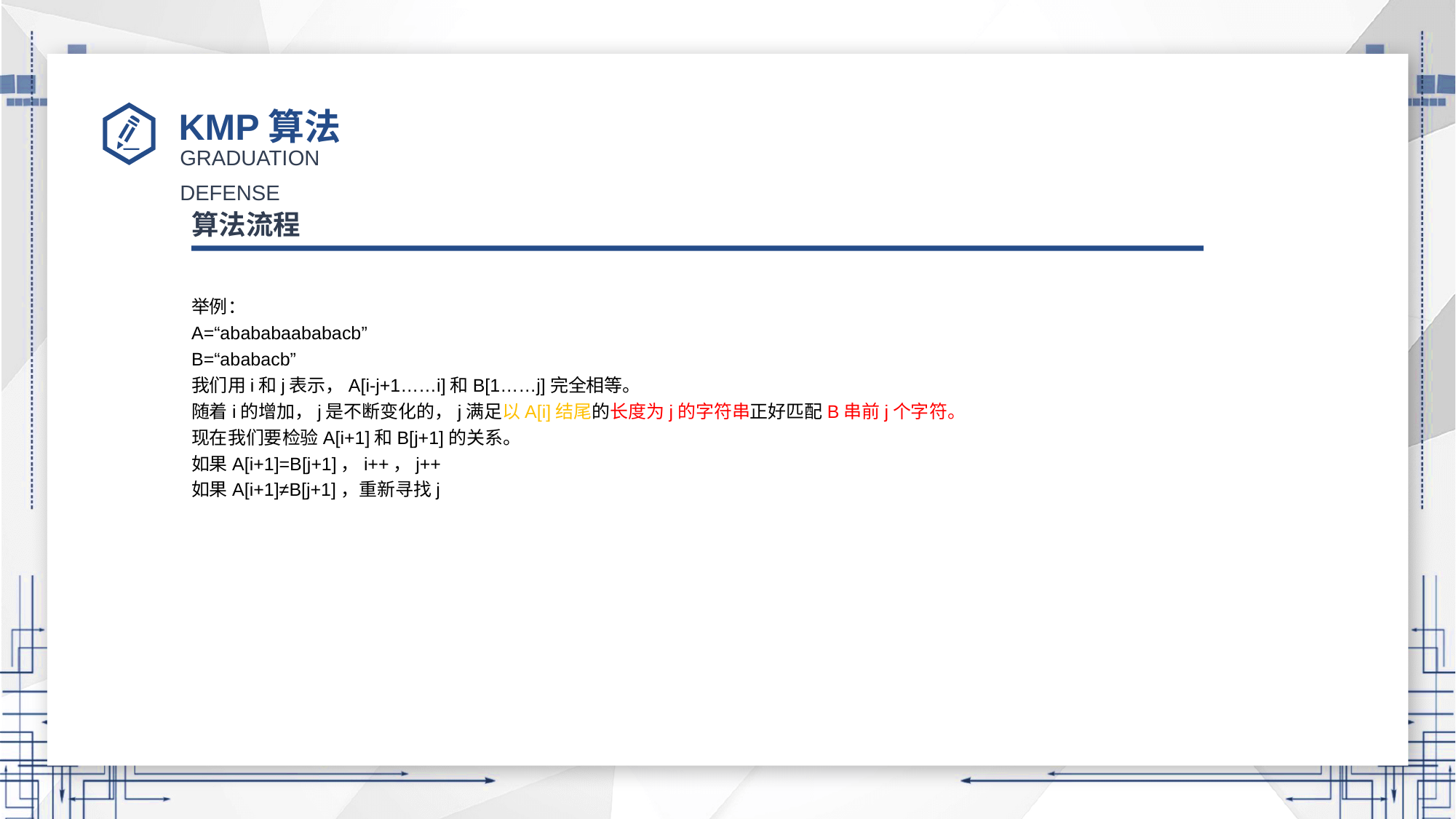

# KMP算法
算法流程

举例：
A=“abababaababacb”
B=“ababacb”
我们用i和j表示，A[i-j+1……i]和B[1……j]完全相等。
随着i的增加，j是不断变化的，j满足以A[i]结尾的长度为j的字符串正好匹配B串前j个字符。
现在我们要检验A[i+1]和B[j+1]的关系。
如果A[i+1]=B[j+1]，i++，j++
如果A[i+1]≠B[j+1]，重新寻找j